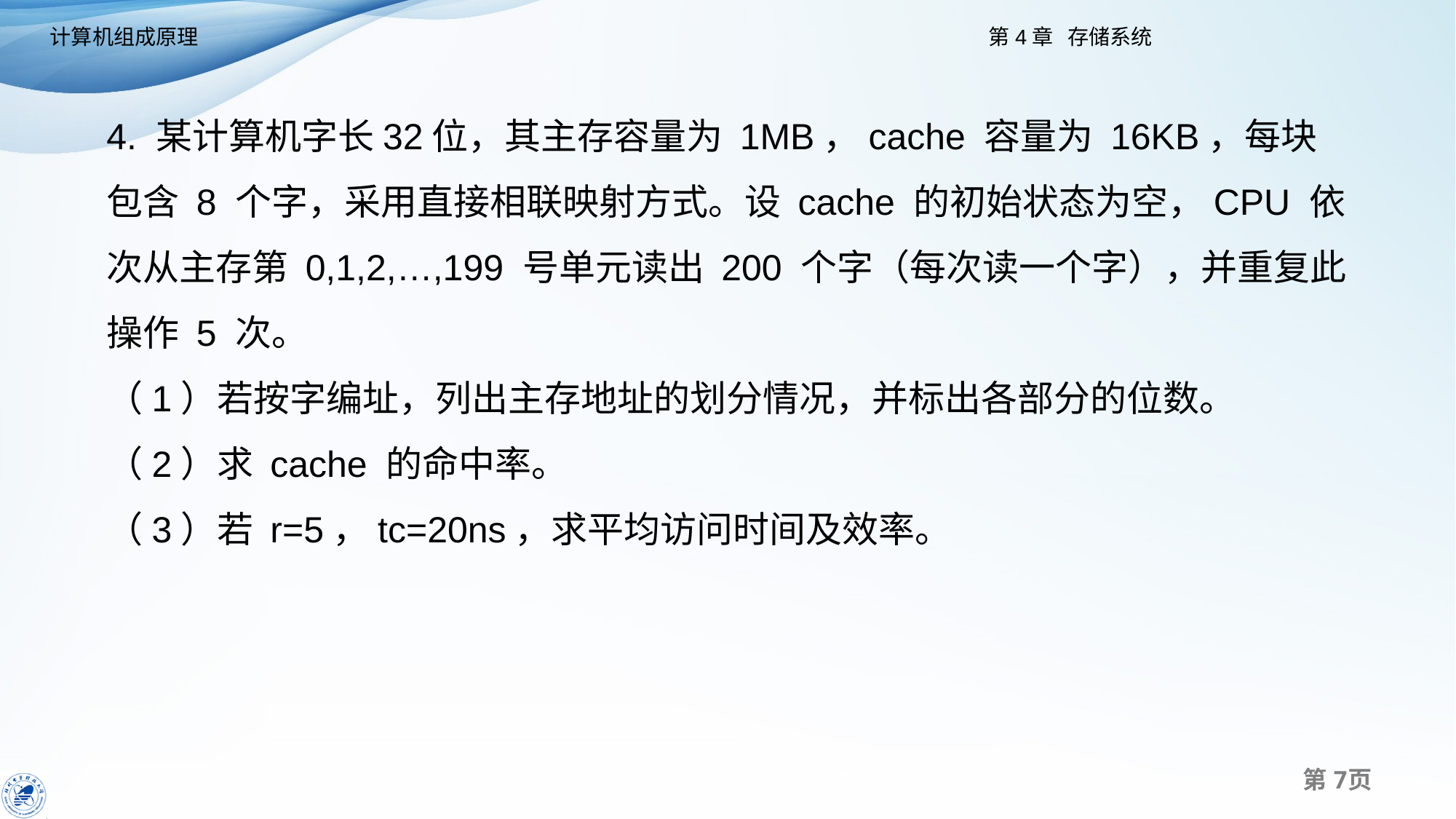

4. 某计算机字长32位，其主存容量为 1MB，cache 容量为 16KB，每块包含 8 个字，采用直接相联映射方式。设 cache 的初始状态为空，CPU 依次从主存第 0,1,2,…,199 号单元读出 200 个字（每次读一个字），并重复此操作 5 次。
（1）若按字编址，列出主存地址的划分情况，并标出各部分的位数。
（2）求 cache 的命中率。
（3）若 r=5，tc=20ns，求平均访问时间及效率。